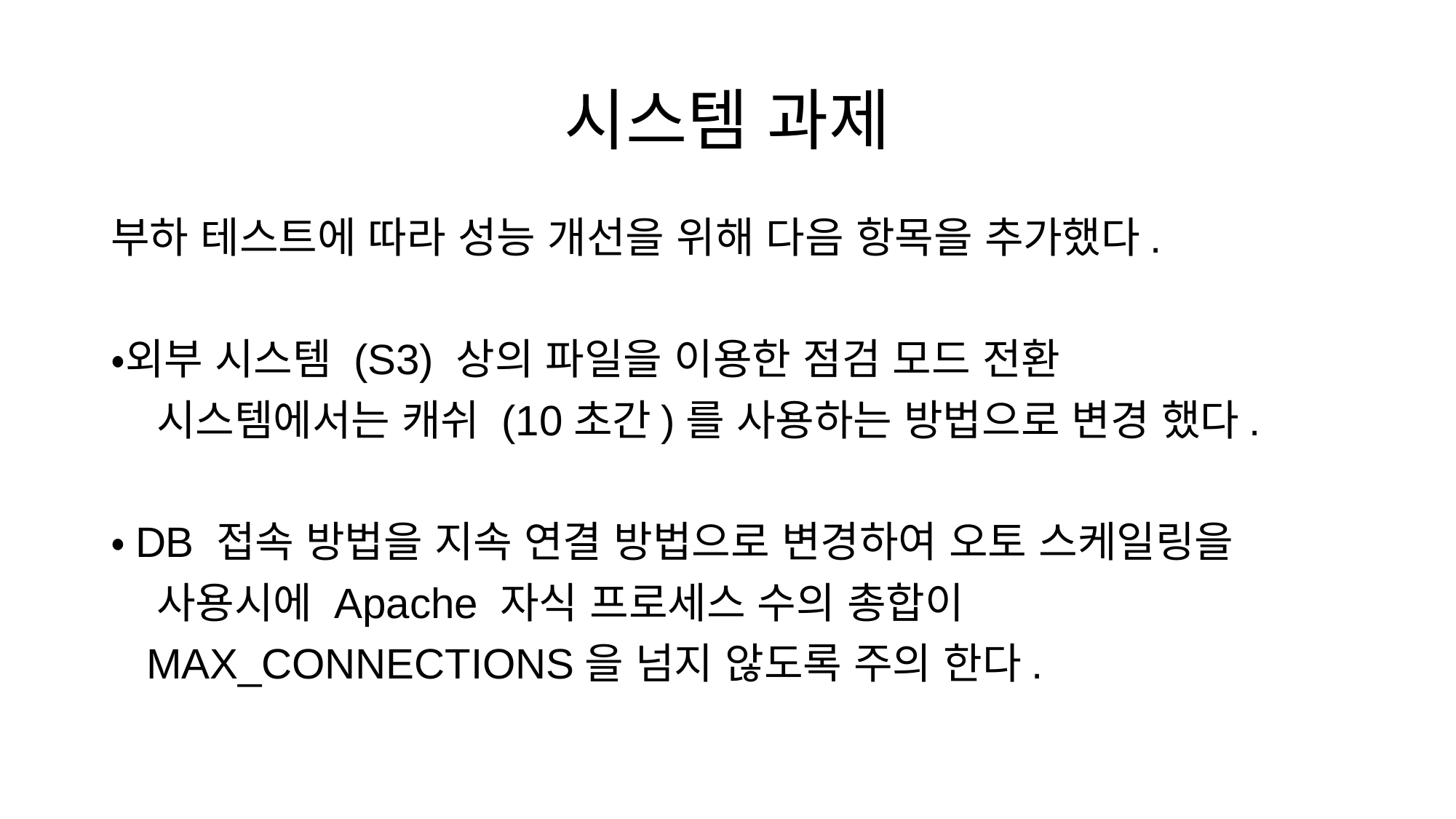

# 시스템 과제
부하 테스트에 따라 성능 개선을 위해 다음 항목을 추가했다.

・외부 시스템 (S3) 상의 파일을 이용한 점검 모드 전환
   시스템에서는 캐쉬 (10초간)를 사용하는 방법으로 변경 했다.

・DB 접속 방법을 지속 연결 방법으로 변경하여 오토 스케일링을
   사용시에 Apache 자식 프로세스 수의 총합이
   MAX_CONNECTIONS을 넘지 않도록 주의 한다.